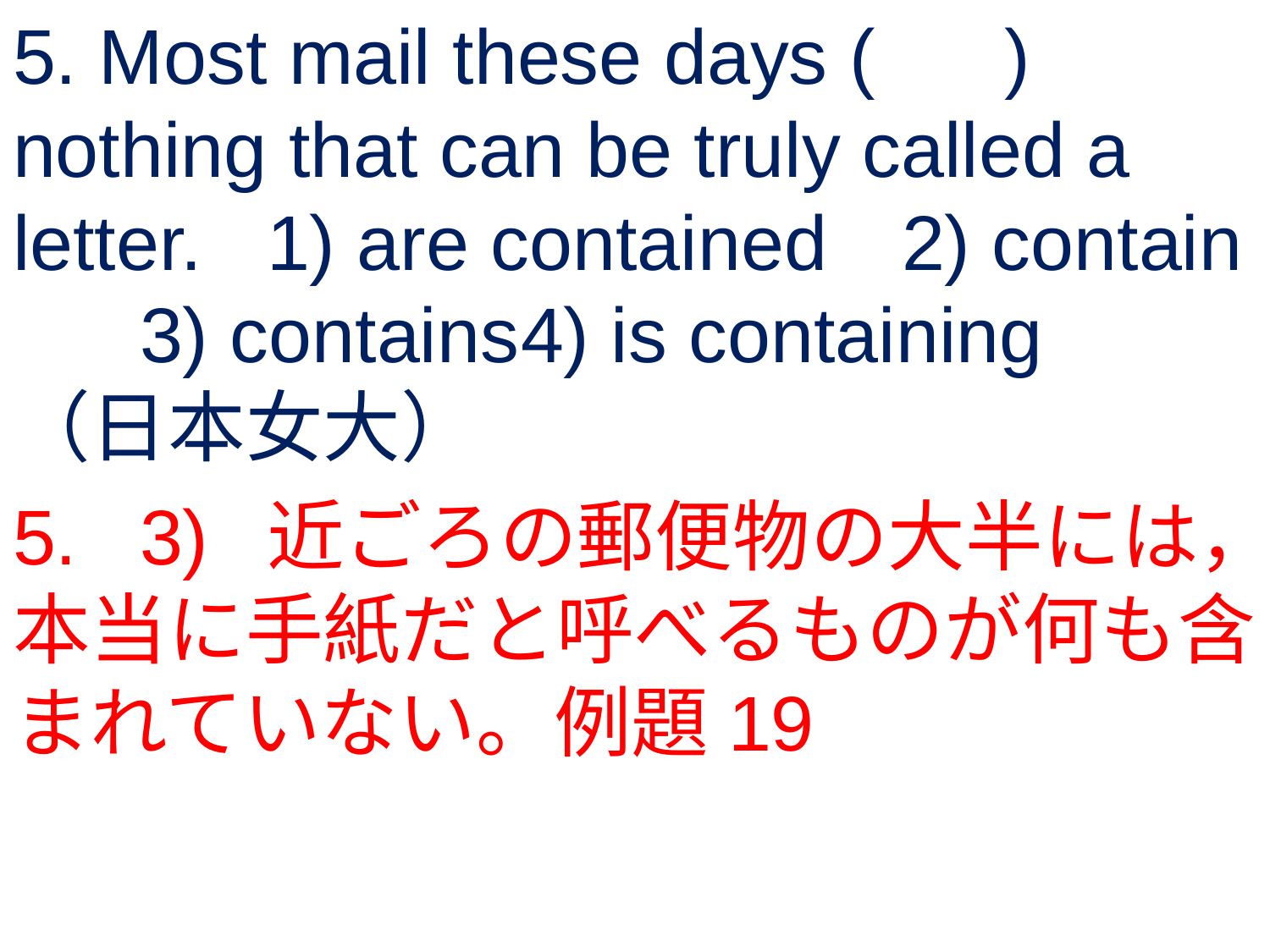

# 5. Most mail these days (      ) nothing that can be truly called a letter.	1) are contained	2) contain	3) contains	4) is containing	（日本女大）
5.	3) 	近ごろの郵便物の大半には，本当に手紙だと呼べるものが何も含まれていない。例題19